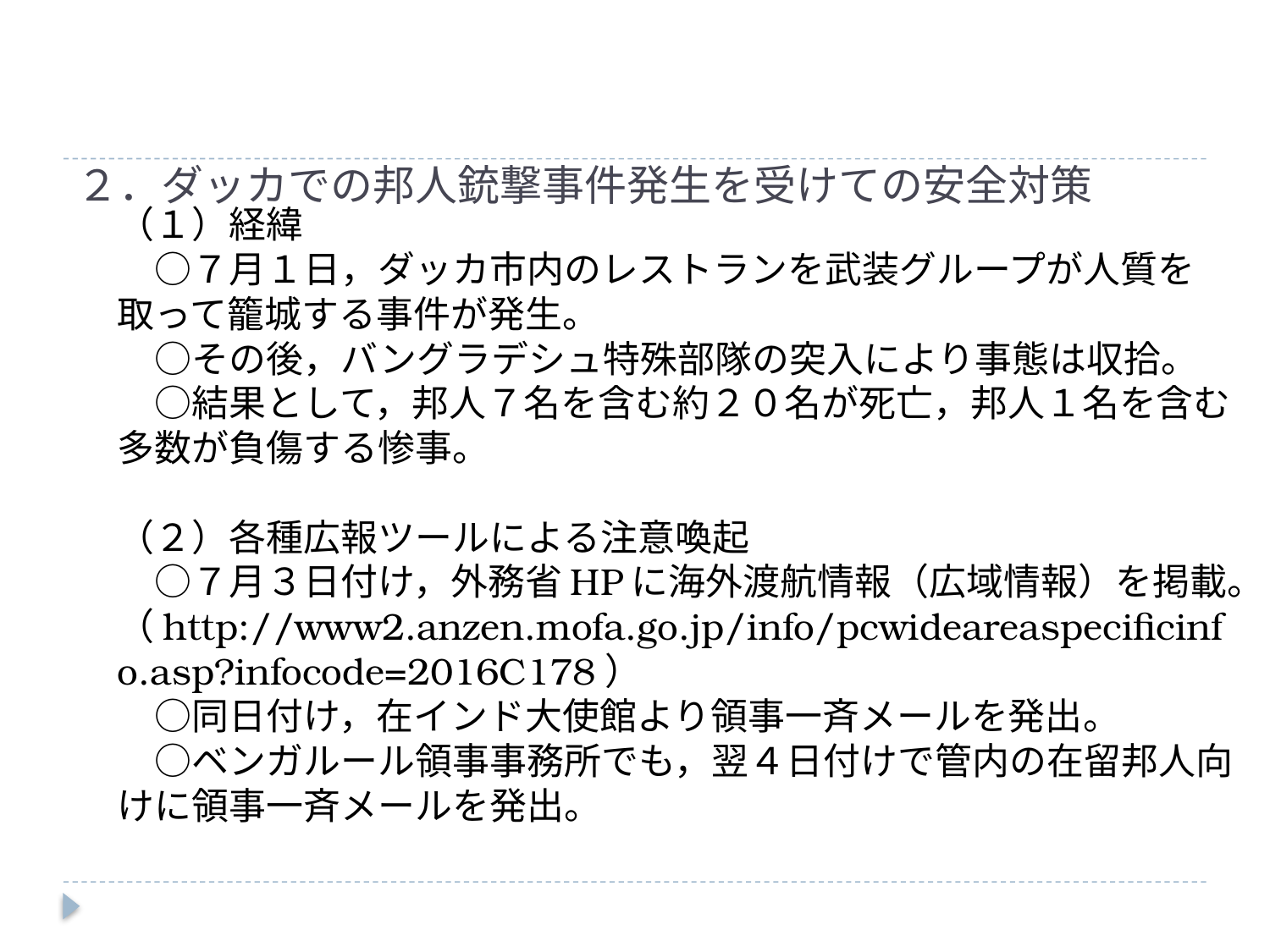

# ２．ダッカでの邦人銃撃事件発生を受けての安全対策
（１）経緯
　○７月１日，ダッカ市内のレストランを武装グループが人質を取って籠城する事件が発生。
　○その後，バングラデシュ特殊部隊の突入により事態は収拾。
　○結果として，邦人７名を含む約２０名が死亡，邦人１名を含む多数が負傷する惨事。

（２）各種広報ツールによる注意喚起
　○７月３日付け，外務省HPに海外渡航情報（広域情報）を掲載。（http://www2.anzen.mofa.go.jp/info/pcwideareaspecificinfo.asp?infocode=2016C178）
　○同日付け，在インド大使館より領事一斉メールを発出。
　○ベンガルール領事事務所でも，翌４日付けで管内の在留邦人向けに領事一斉メールを発出。